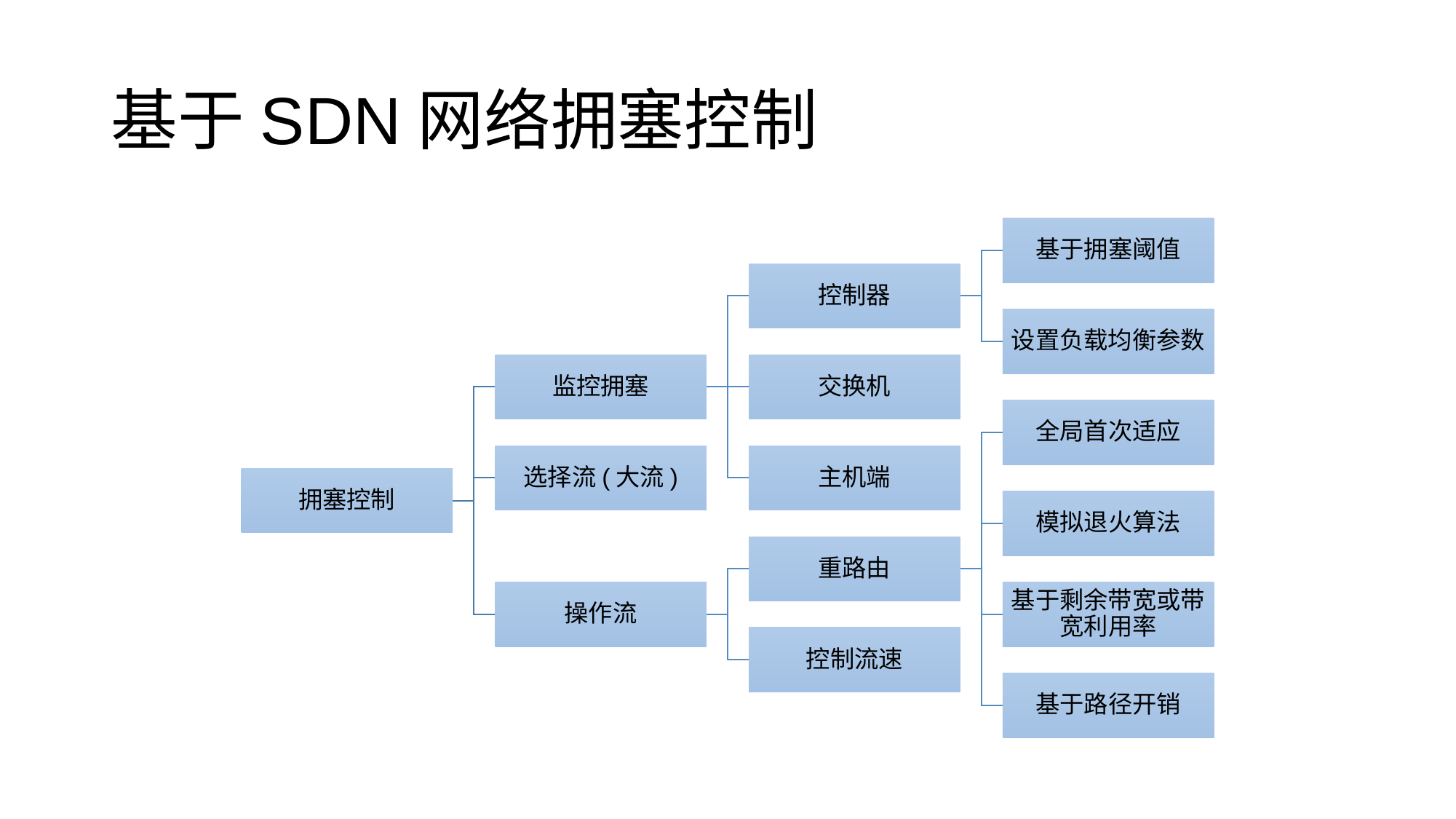

# 基于SDN网络拥塞控制
拥塞控制
监控拥塞
控制器
基于拥塞阈值
设置负载均衡参数
交换机
主机端
选择流(大流)
操作流
重路由
全局首次适应
模拟退火算法
基于剩余带宽或带宽利用率
基于路径开销
控制流速